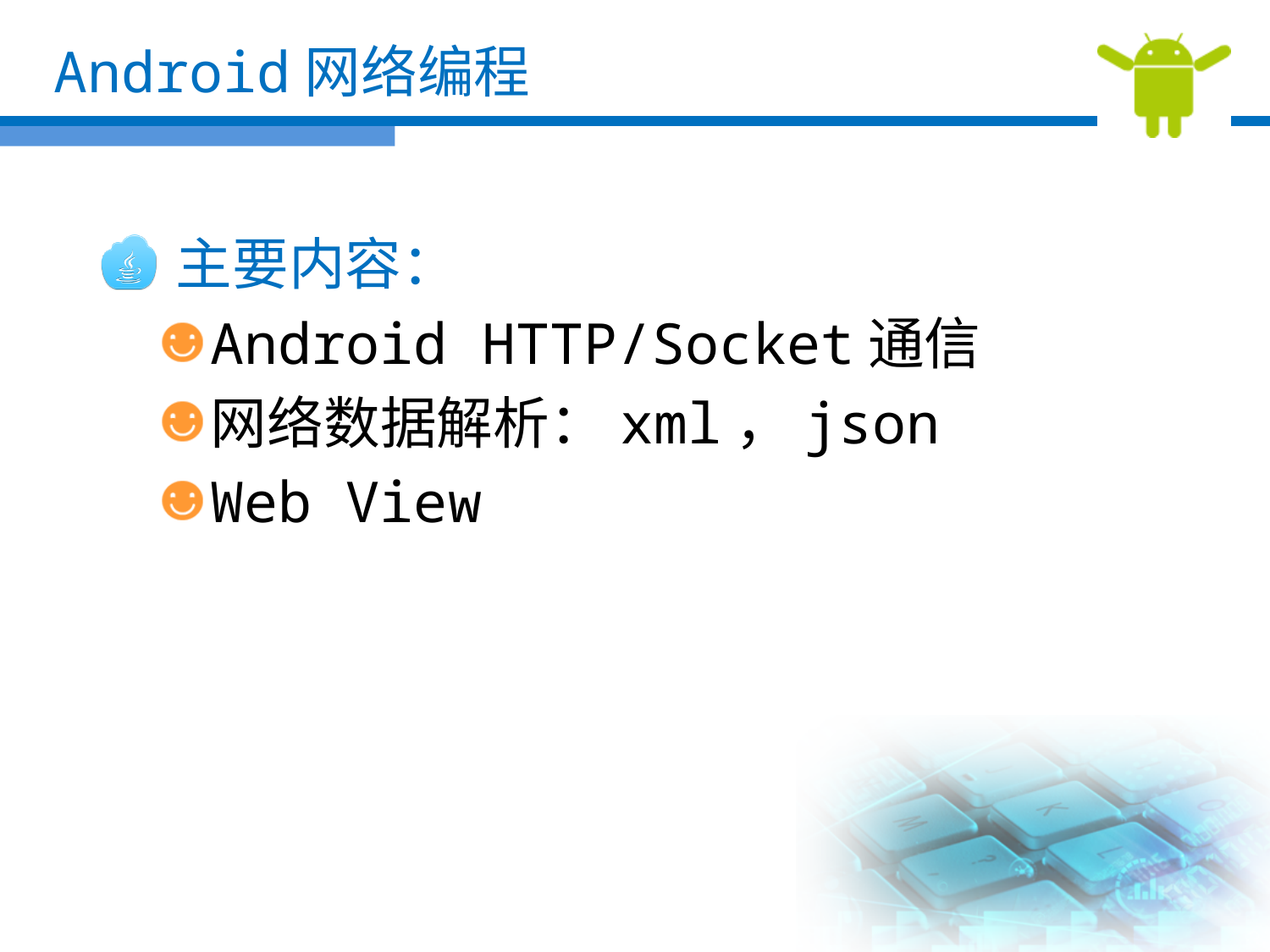

# Android网络编程

主要内容：
Android HTTP/Socket通信
网络数据解析：xml，json
Web View